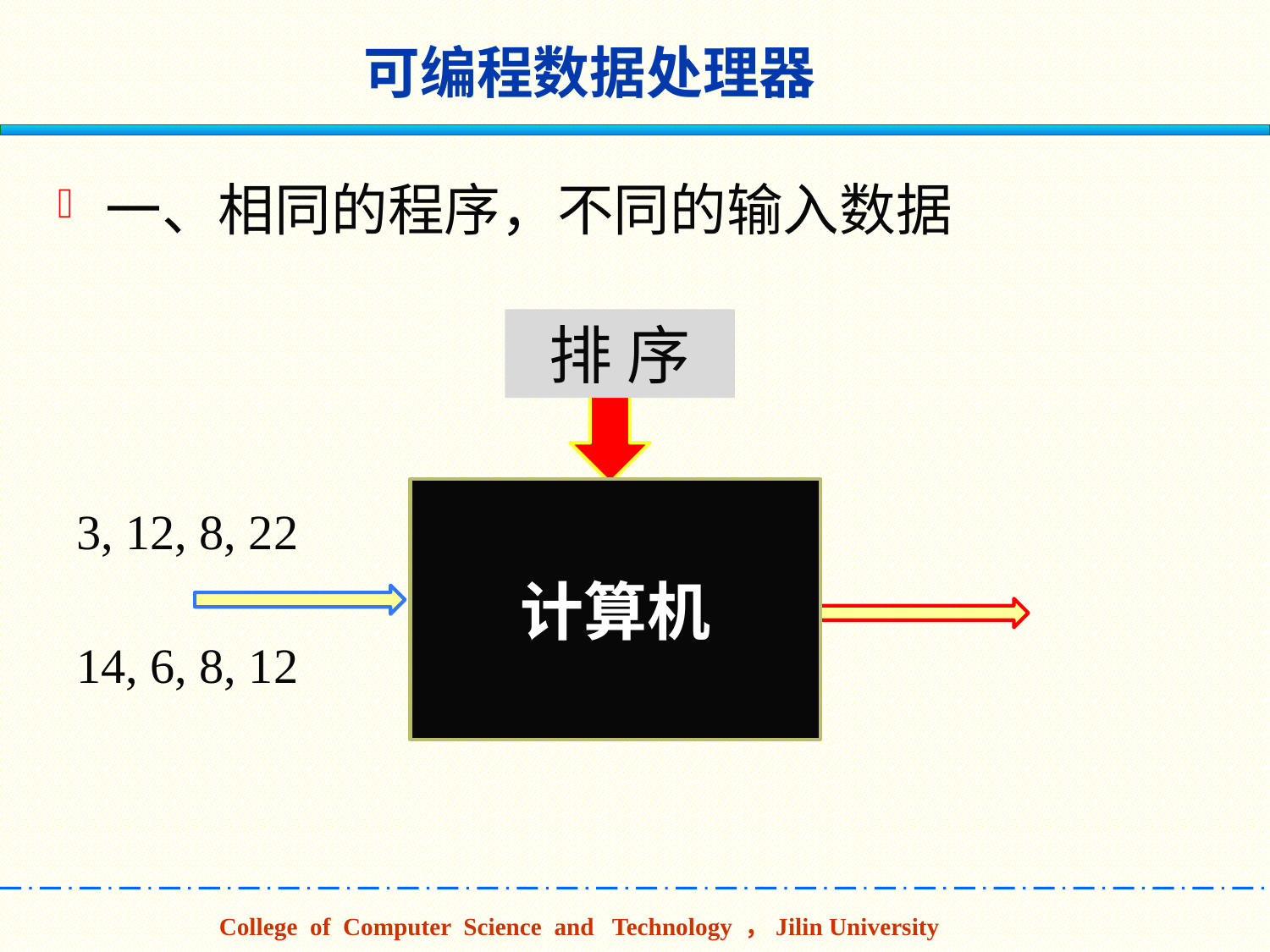

# 可编程数据处理器
一、相同的程序，不同的输入数据
排 序

计算机
3, 12, 8, 22
3, 8,12, 22

6, 8,12, 14
14, 6, 8, 12